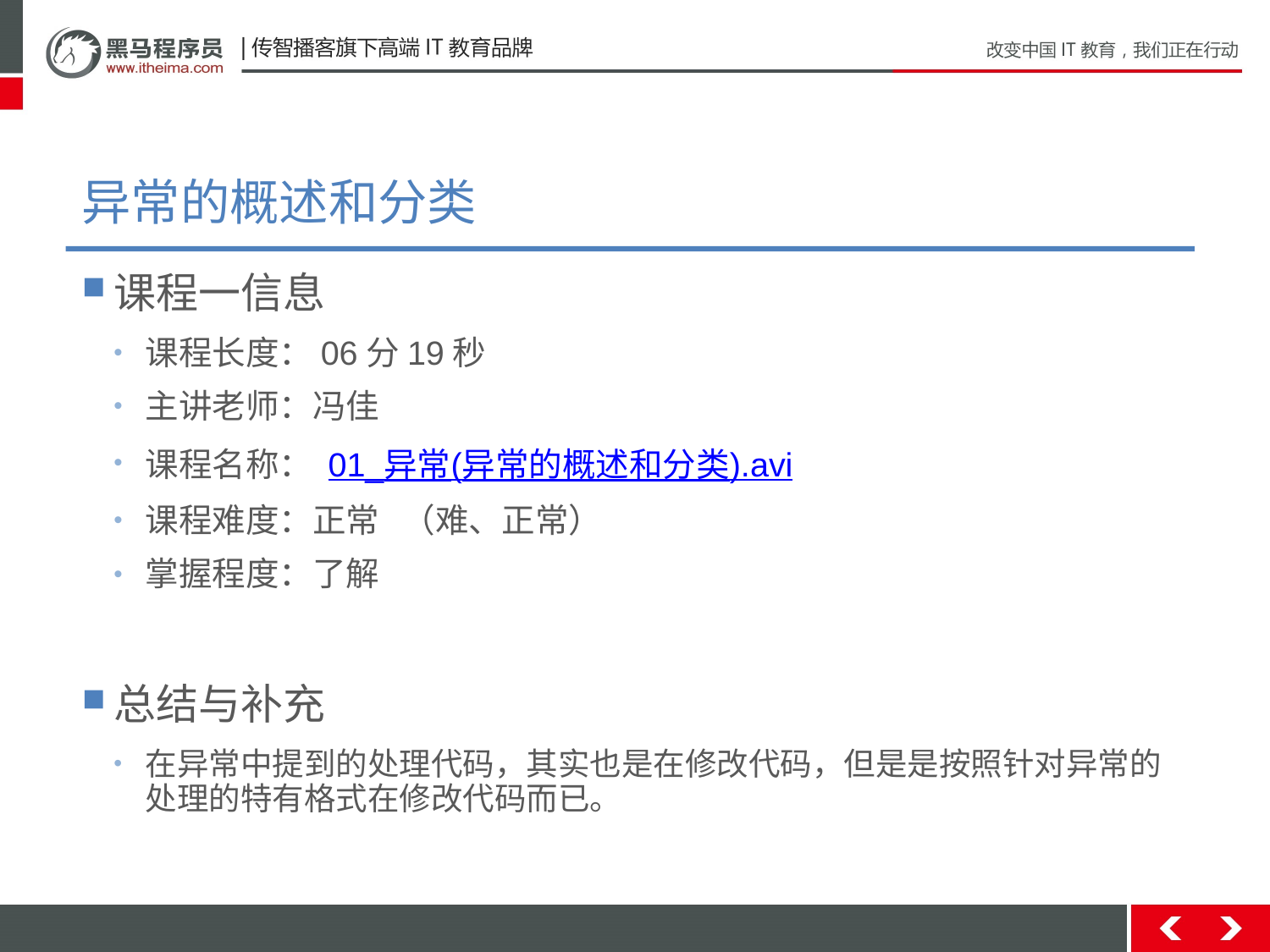

# 异常的概述和分类
课程一信息
课程长度：06分19秒
主讲老师：冯佳
课程名称： 01_异常(异常的概述和分类).avi
课程难度：正常   （难、正常）
掌握程度：了解

总结与补充
在异常中提到的处理代码，其实也是在修改代码，但是是按照针对异常的处理的特有格式在修改代码而已。